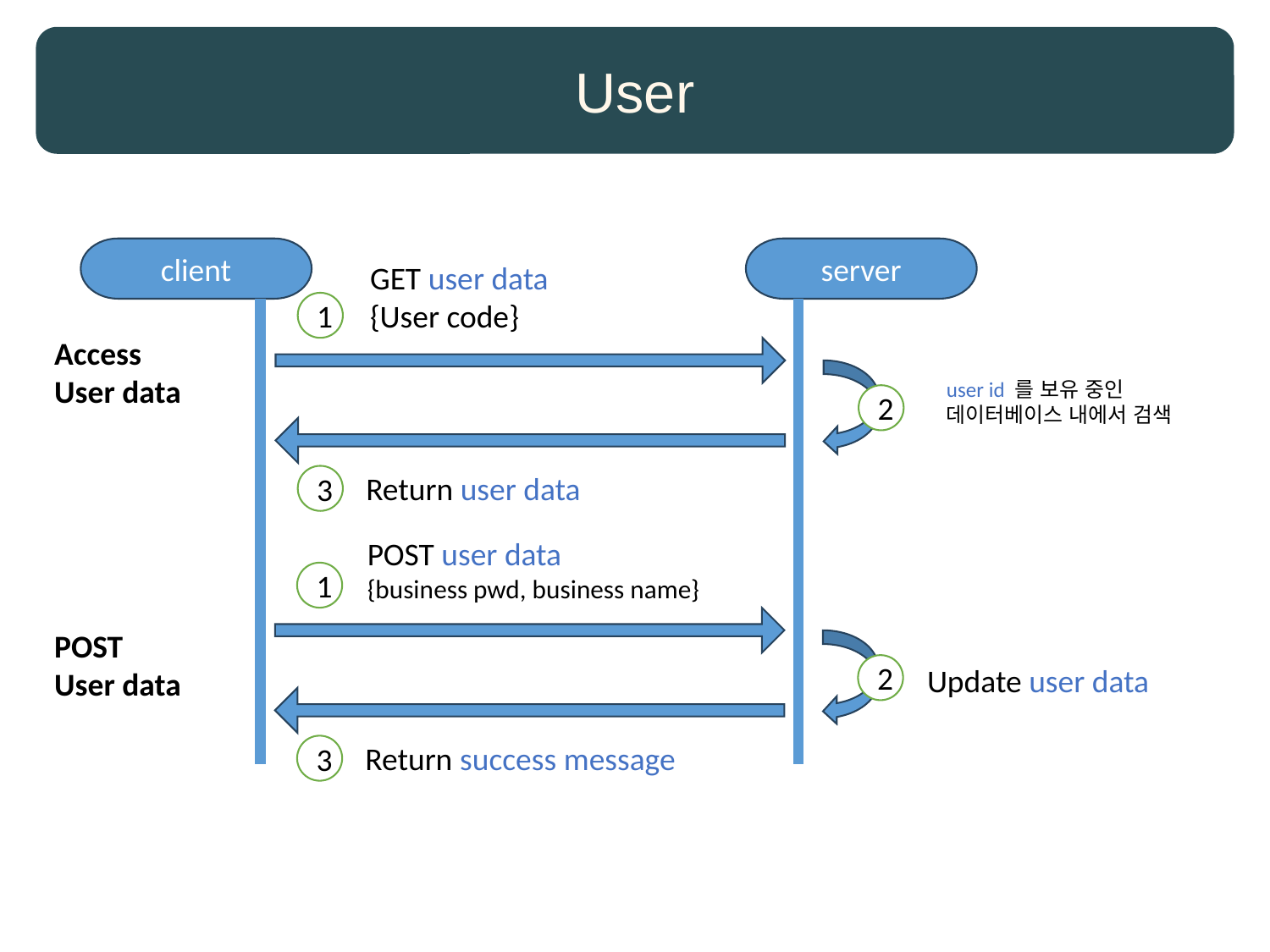

User
client
server
GET user data
{User code}
1
Access
User data

user id 를 보유 중인
데이터베이스 내에서 검색
2

Return user data
3
POST user data
{business pwd, business name}
1

POST
User data

2
Update user data

Return success message
3